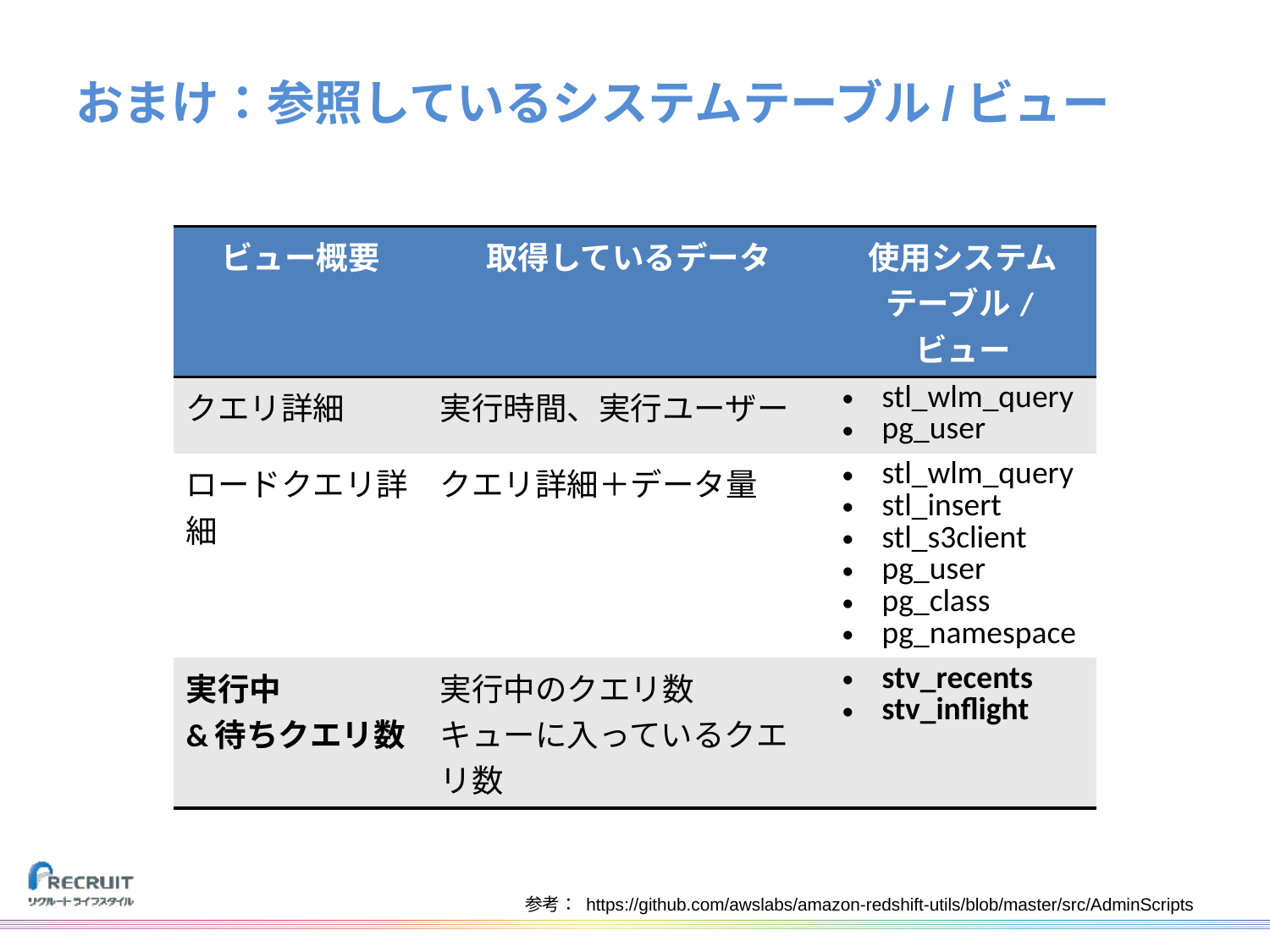

# おまけ：参照しているシステムテーブル/ビュー
| ビュー概要 | 取得しているデータ | 使用システム テーブル/ビュー |
| --- | --- | --- |
| クエリ詳細 | 実行時間、実行ユーザー | stl\_wlm\_query pg\_user |
| ロードクエリ詳細 | クエリ詳細＋データ量 | stl\_wlm\_query stl\_insert stl\_s3client pg\_user pg\_class pg\_namespace |
| 実行中 &待ちクエリ数 | 実行中のクエリ数 キューに入っているクエリ数 | stv\_recents stv\_inflight |
参考： https://github.com/awslabs/amazon-redshift-utils/blob/master/src/AdminScripts